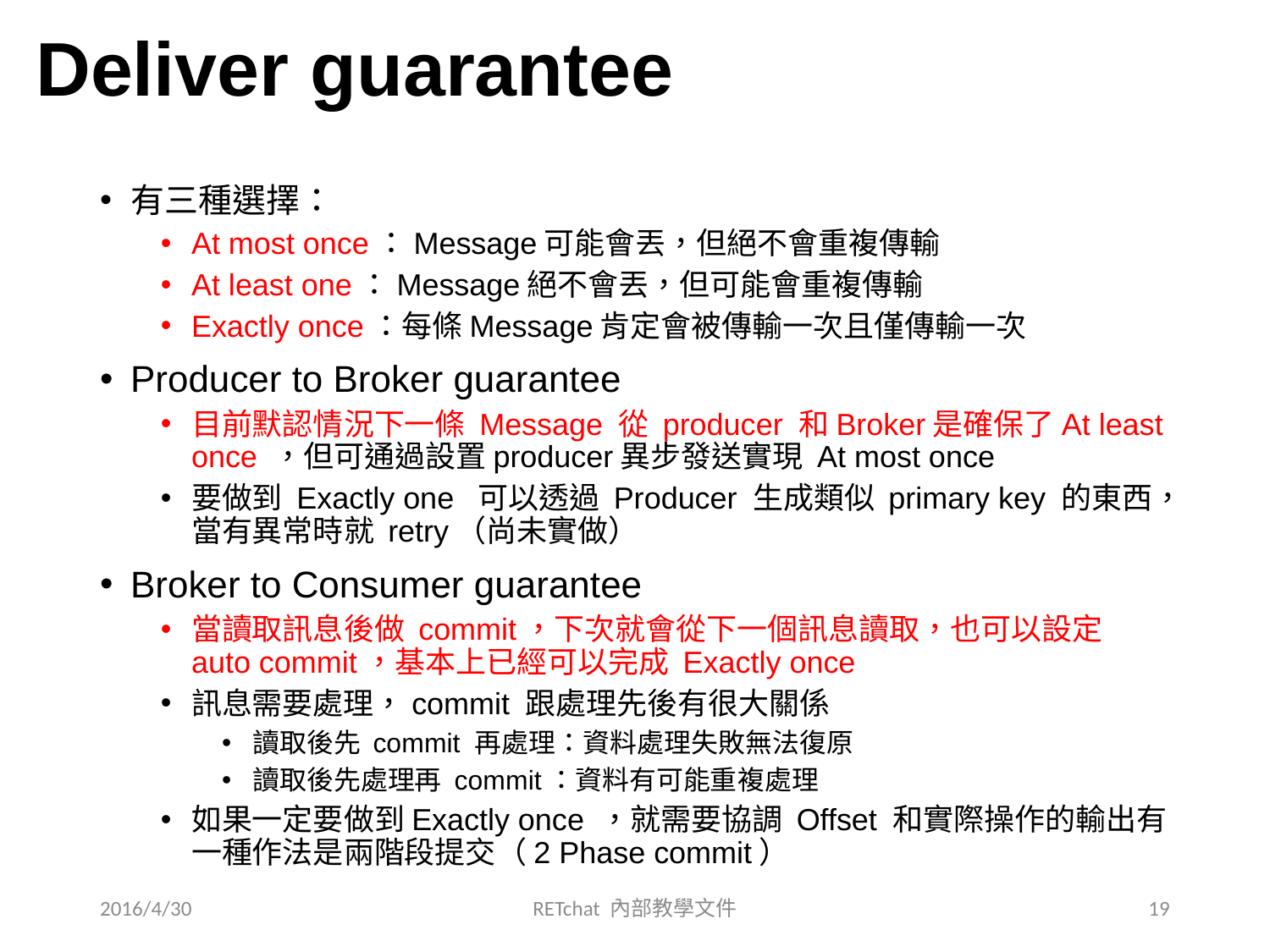

# Deliver guarantee
有三種選擇：
At most once：Message可能會丟，但絕不會重複傳輸
At least one：Message絕不會丟，但可能會重複傳輸
Exactly once：每條Message肯定會被傳輸一次且僅傳輸一次
Producer to Broker guarantee
目前默認情況下一條 Message 從 producer 和Broker是確保了At least once ，但可通過設置producer異步發送實現 At most once
要做到 Exactly one  可以透過 Producer 生成類似 primary key 的東西，當有異常時就 retry（尚未實做）
Broker to Consumer guarantee
當讀取訊息後做 commit，下次就會從下一個訊息讀取，也可以設定 auto commit，基本上已經可以完成 Exactly once
訊息需要處理，commit 跟處理先後有很大關係
讀取後先 commit 再處理：資料處理失敗無法復原
讀取後先處理再 commit：資料有可能重複處理
如果一定要做到Exactly once ，就需要協調 Offset 和實際操作的輸出有一種作法是兩階段提交（2 Phase commit）
2016/4/30
RETchat 內部教學文件
19